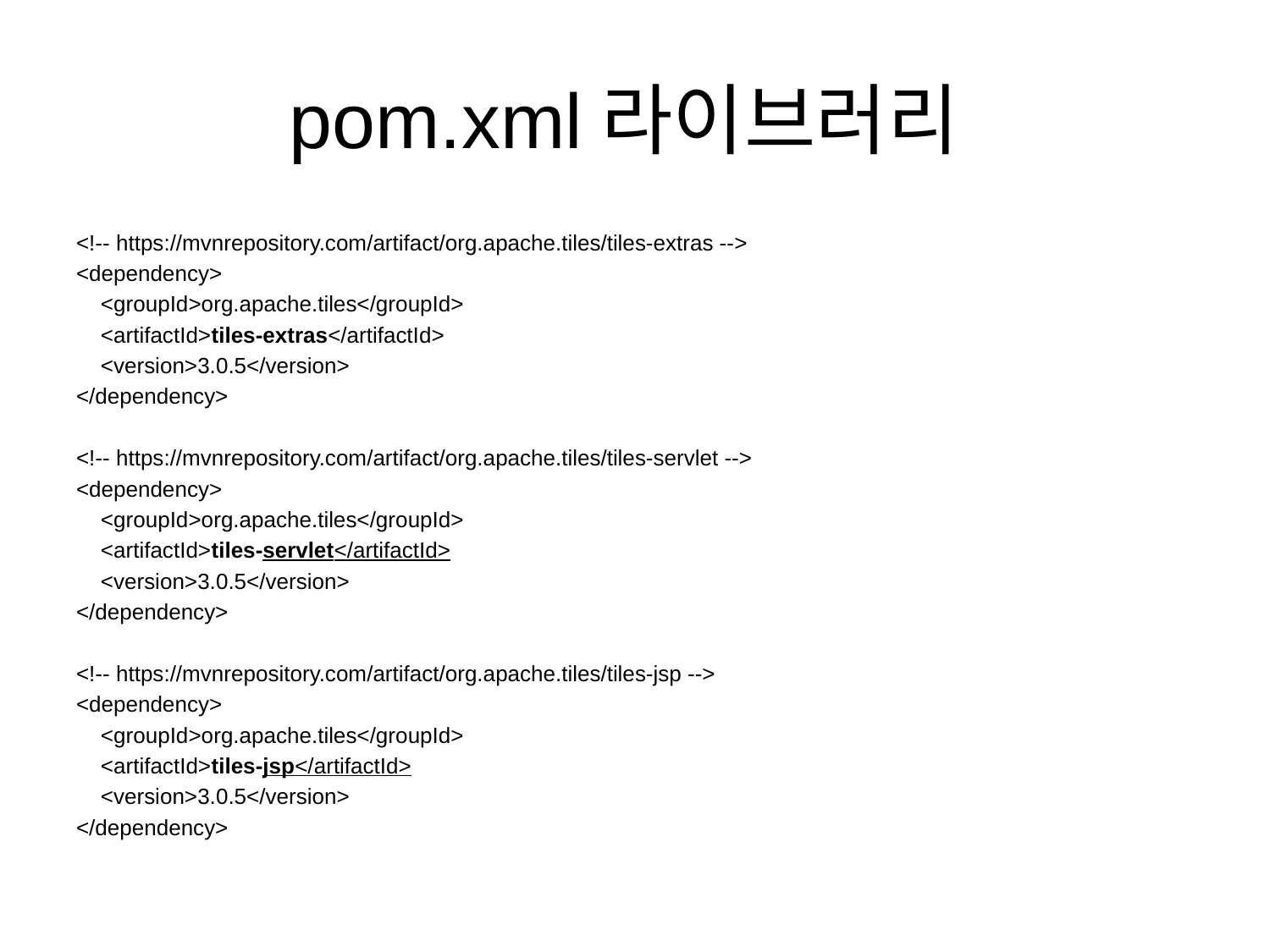

# pom.xml라이브러리
<!-- https://mvnrepository.com/artifact/org.apache.tiles/tiles-extras -->
<dependency>
    <groupId>org.apache.tiles</groupId>
    <artifactId>tiles-extras</artifactId>
    <version>3.0.5</version>
</dependency>

<!-- https://mvnrepository.com/artifact/org.apache.tiles/tiles-servlet -->
<dependency>
    <groupId>org.apache.tiles</groupId>
    <artifactId>tiles-servlet</artifactId>
    <version>3.0.5</version>
</dependency>

<!-- https://mvnrepository.com/artifact/org.apache.tiles/tiles-jsp -->
<dependency>
    <groupId>org.apache.tiles</groupId>
    <artifactId>tiles-jsp</artifactId>
    <version>3.0.5</version>
</dependency>